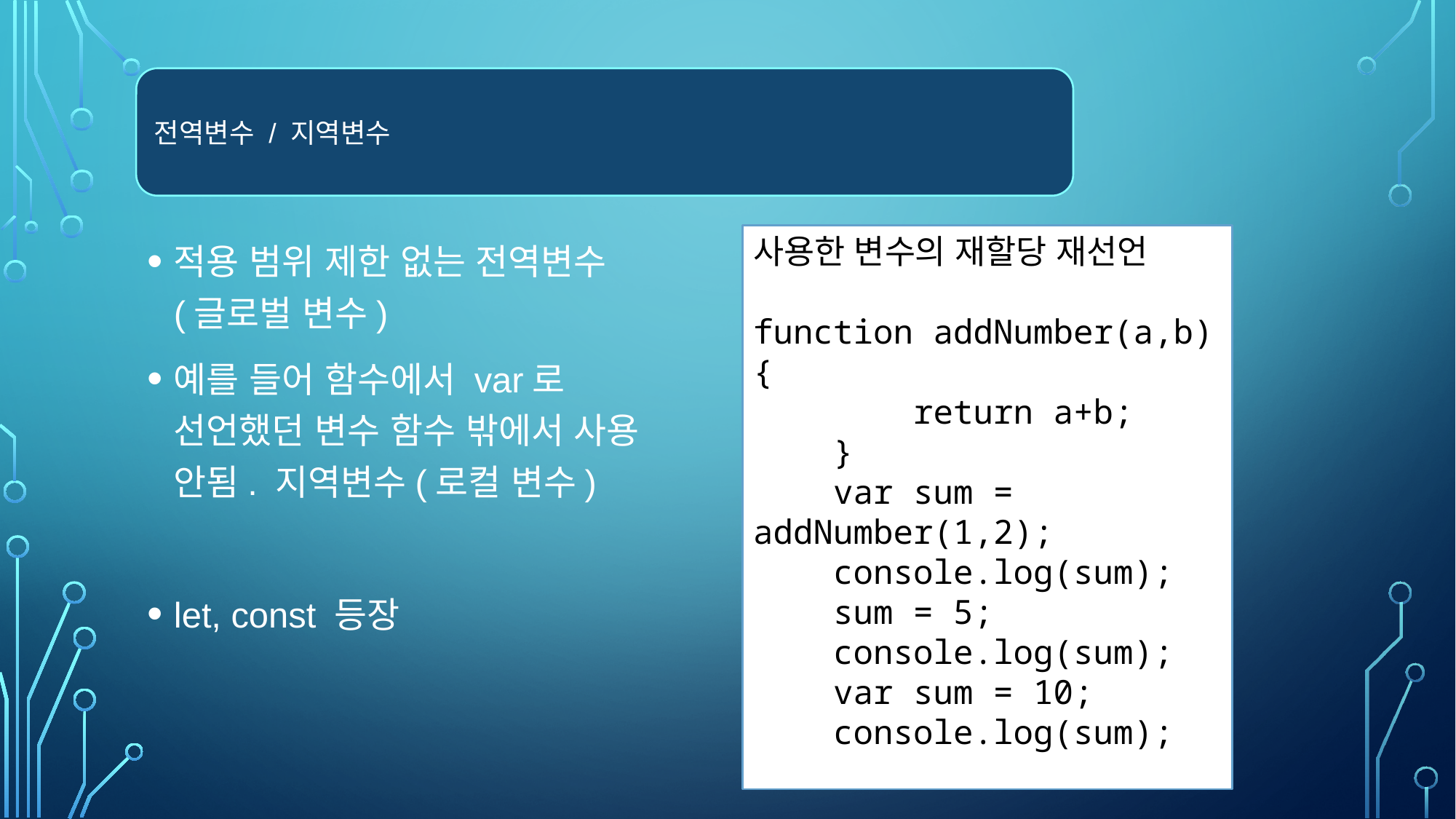

전역변수 / 지역변수
사용한 변수의 재할당 재선언

function addNumber(a,b){
        return a+b;
    }
    var sum = addNumber(1,2);
    console.log(sum);
    sum = 5;
    console.log(sum);
    var sum = 10;
    console.log(sum);

적용 범위 제한 없는 전역변수(글로벌 변수)
예를 들어 함수에서 var로 선언했던 변수 함수 밖에서 사용 안됨. 지역변수(로컬 변수)

let, const 등장